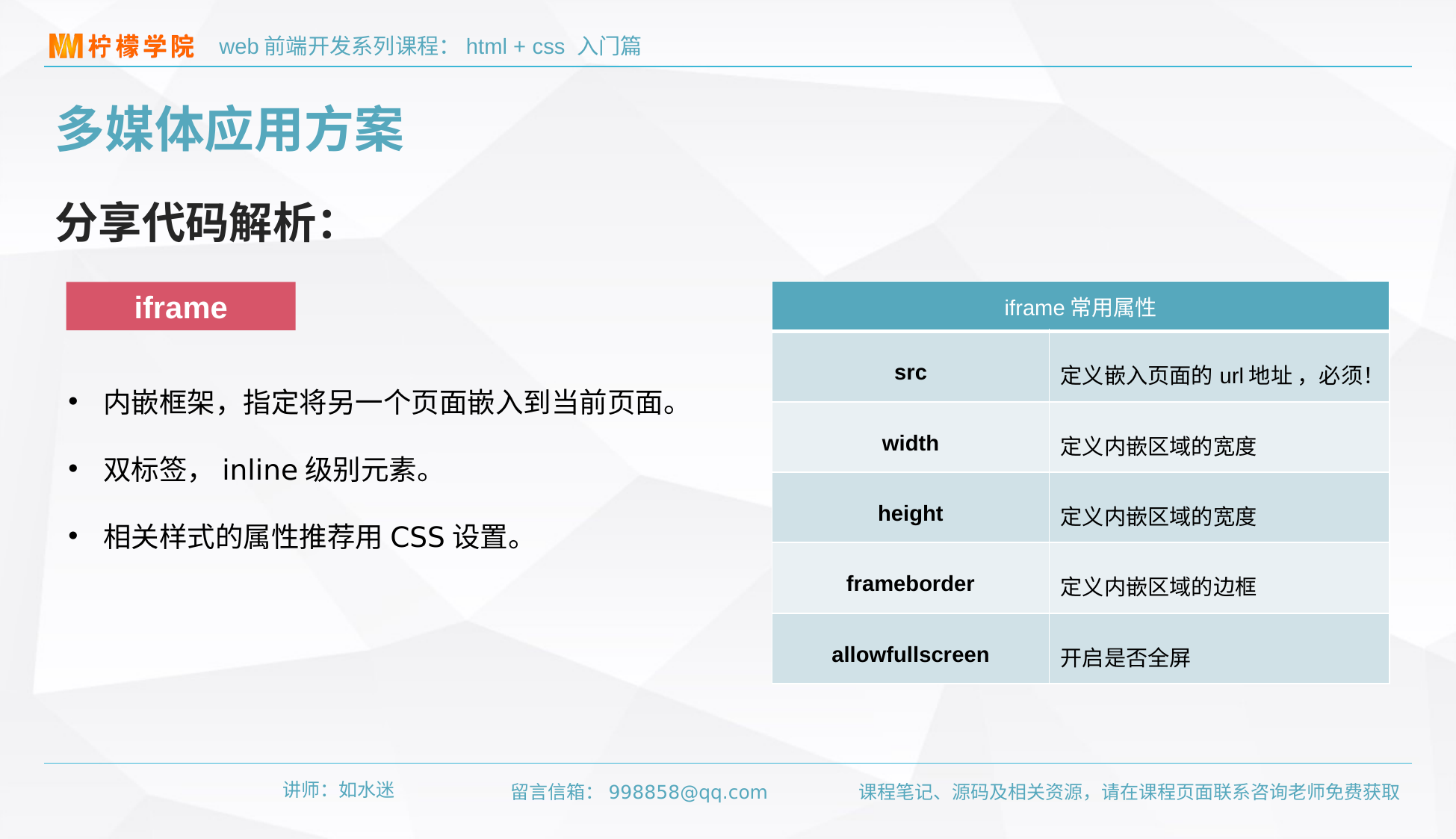

多媒体应用方案
分享代码解析：
| iframe常用属性 |  |
| --- | --- |
| src | 定义嵌入页面的url地址 ，必须！ |
| width | 定义内嵌区域的宽度 |
| height | 定义内嵌区域的宽度 |
| frameborder | 定义内嵌区域的边框 |
| allowfullscreen | 开启是否全屏 |
iframe
内嵌框架，指定将另一个页面嵌入到当前页面。
双标签，inline级别元素。
相关样式的属性推荐用CSS设置。